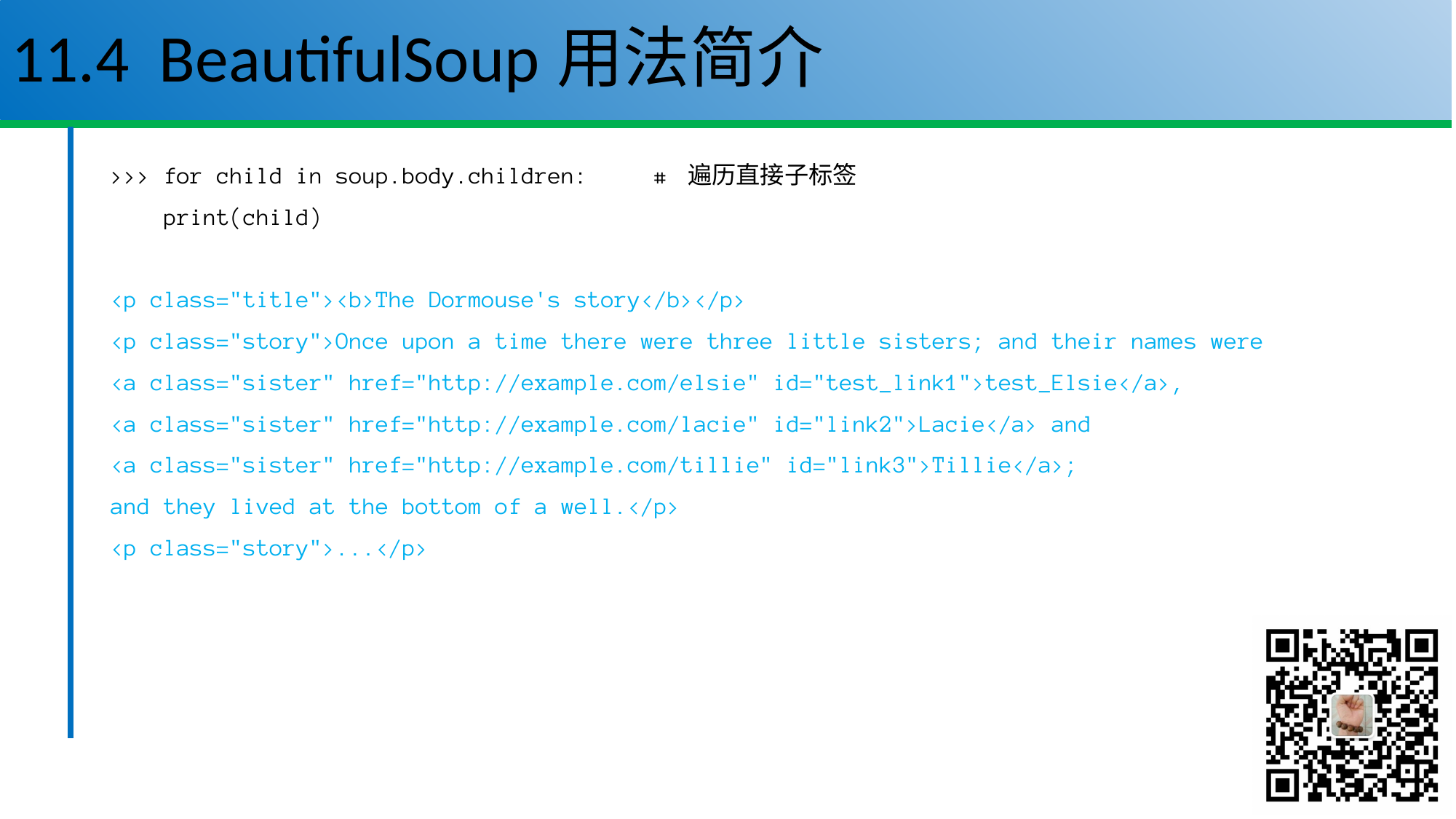

# 11.4  BeautifulSoup用法简介
>>> for child in soup.body.children:     # 遍历直接子标签
    print(child)

<p class="title"><b>The Dormouse's story</b></p>
<p class="story">Once upon a time there were three little sisters; and their names were
<a class="sister" href="http://example.com/elsie" id="test_link1">test_Elsie</a>,
<a class="sister" href="http://example.com/lacie" id="link2">Lacie</a> and
<a class="sister" href="http://example.com/tillie" id="link3">Tillie</a>;
and they lived at the bottom of a well.</p>
<p class="story">...</p>
56